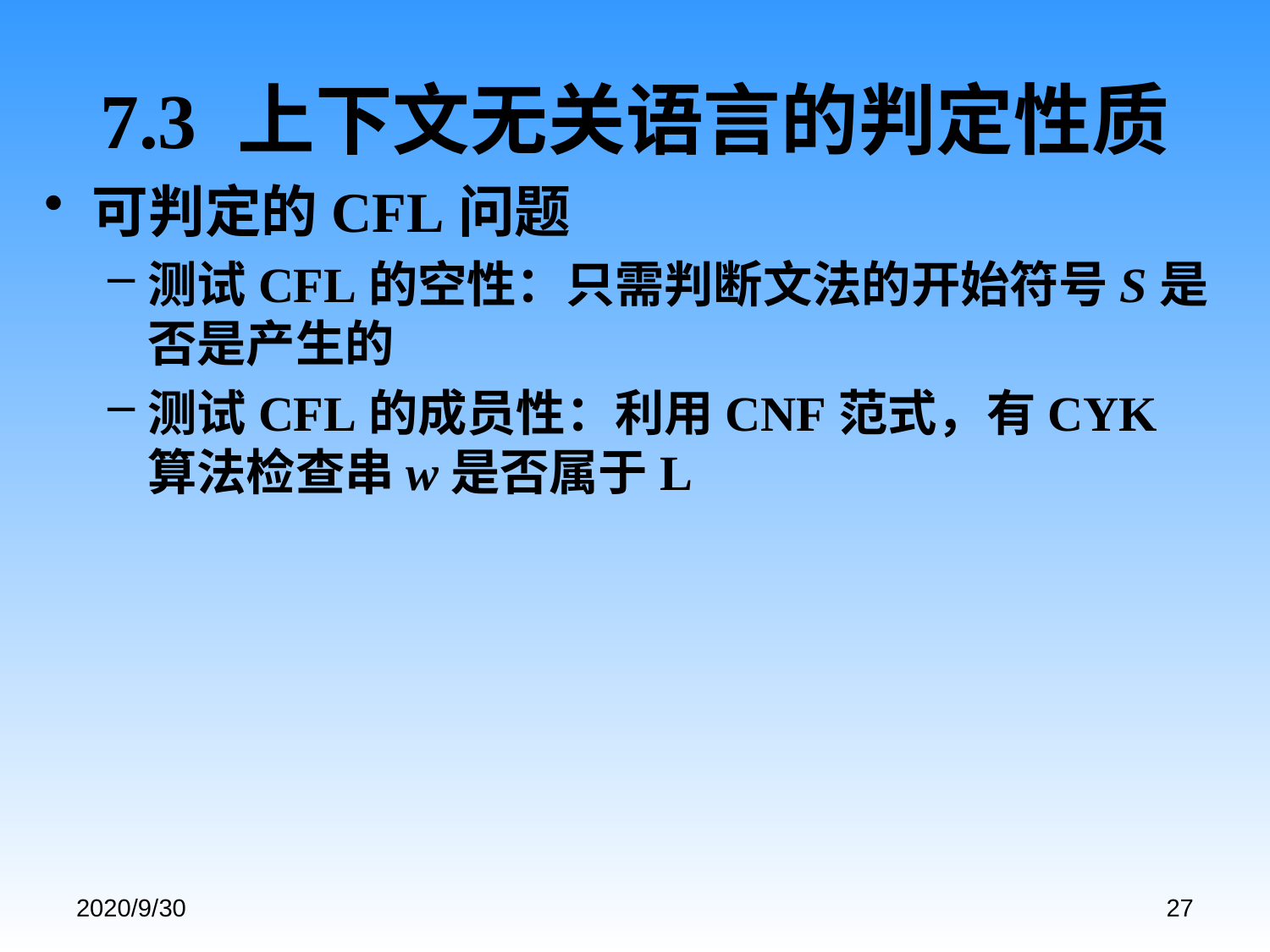

# 7.3 上下文无关语言的判定性质
可判定的CFL问题
测试CFL的空性：只需判断文法的开始符号S是否是产生的
测试CFL的成员性：利用CNF范式，有CYK 算法检查串w是否属于L
2020/9/30
27